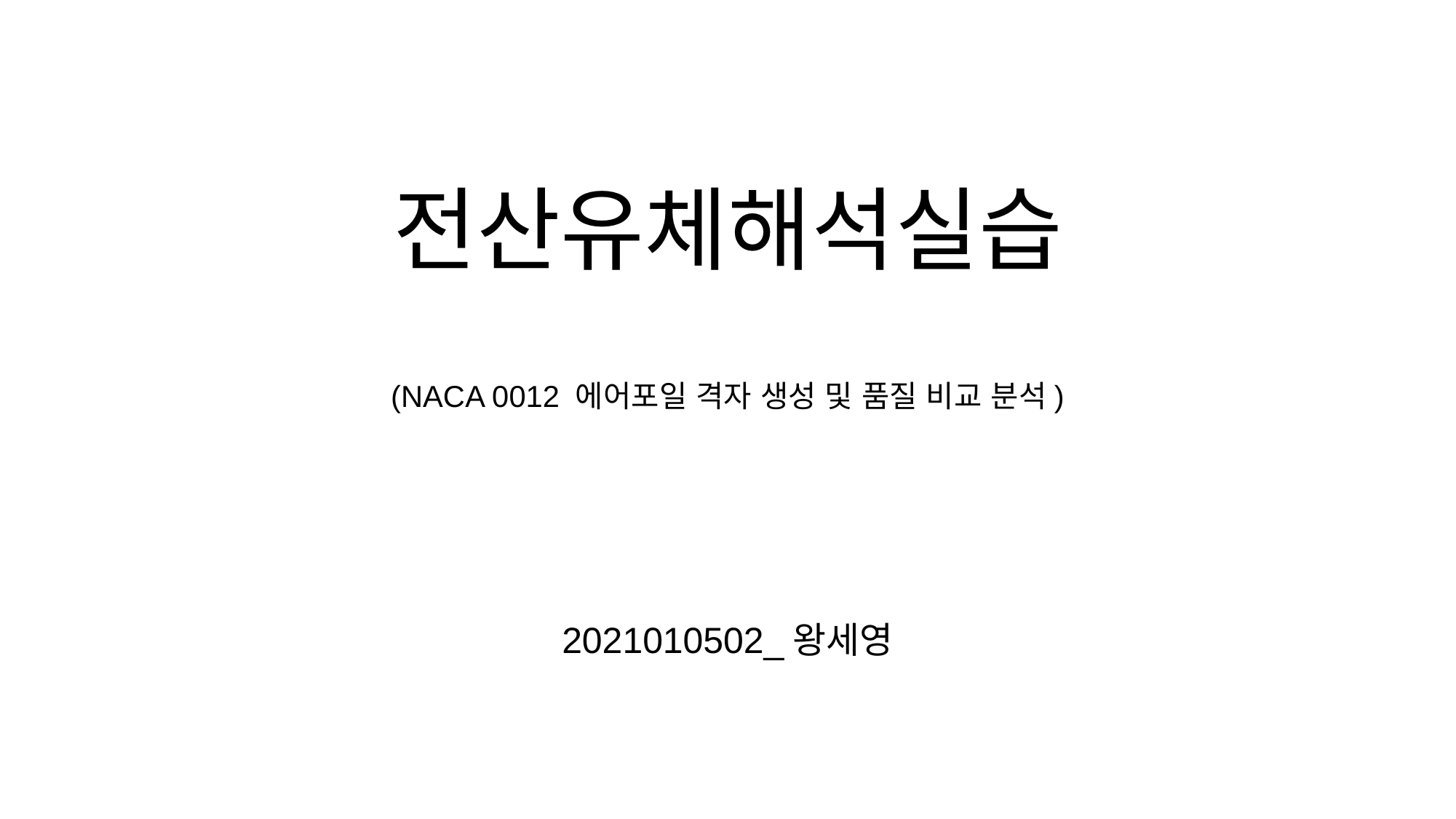

# 전산유체해석실습 (NACA 0012 에어포일 격자 생성 및 품질 비교 분석)
2021010502_왕세영